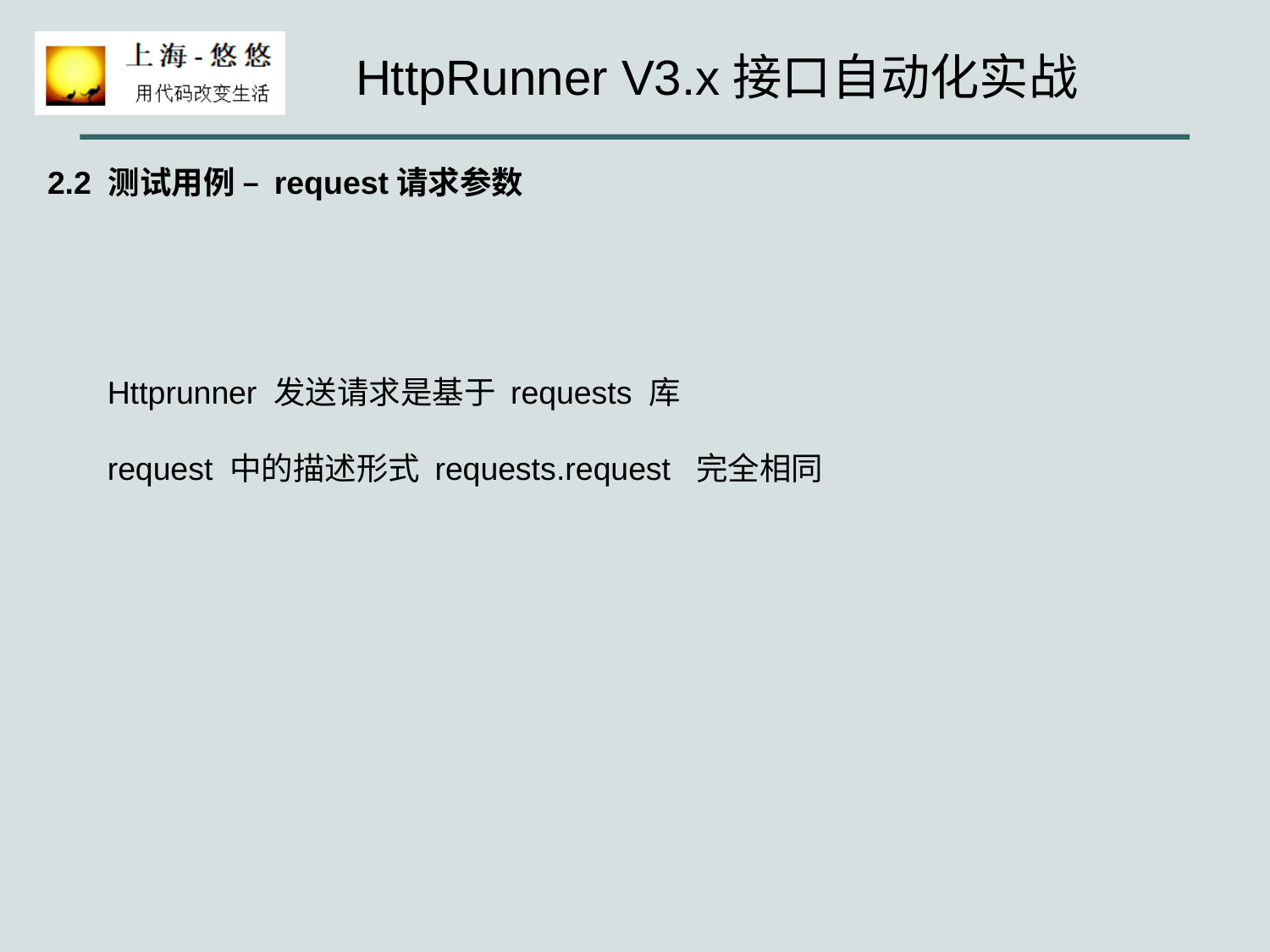

2.2 测试用例 – request请求参数
Httprunner 发送请求是基于 requests 库

request 中的描述形式 requests.request  完全相同